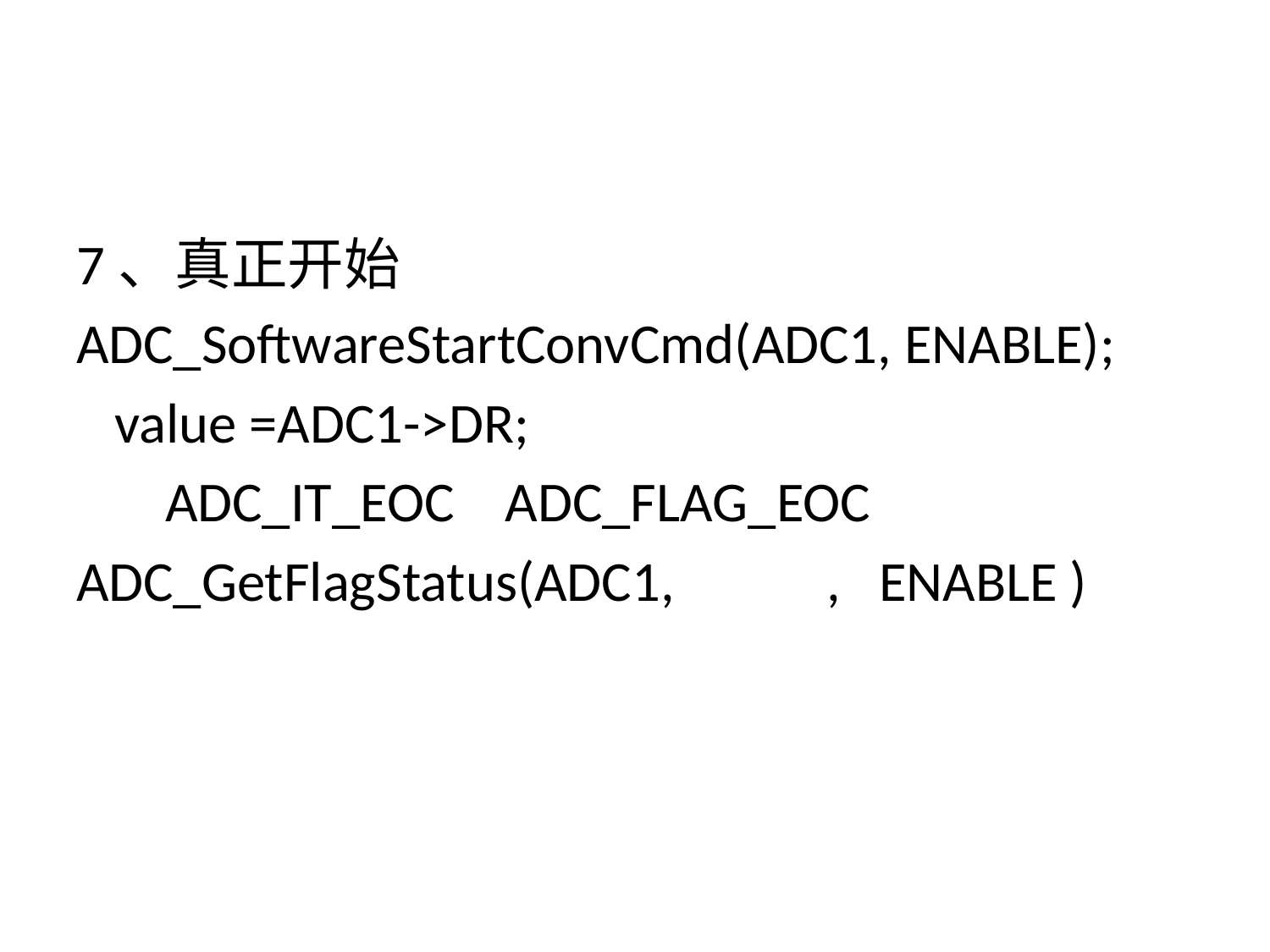

#
7、真正开始
ADC_SoftwareStartConvCmd(ADC1, ENABLE);
   value =ADC1->DR;
       ADC_IT_EOC    ADC_FLAG_EOC
ADC_GetFlagStatus(ADC1,            ,   ENABLE )